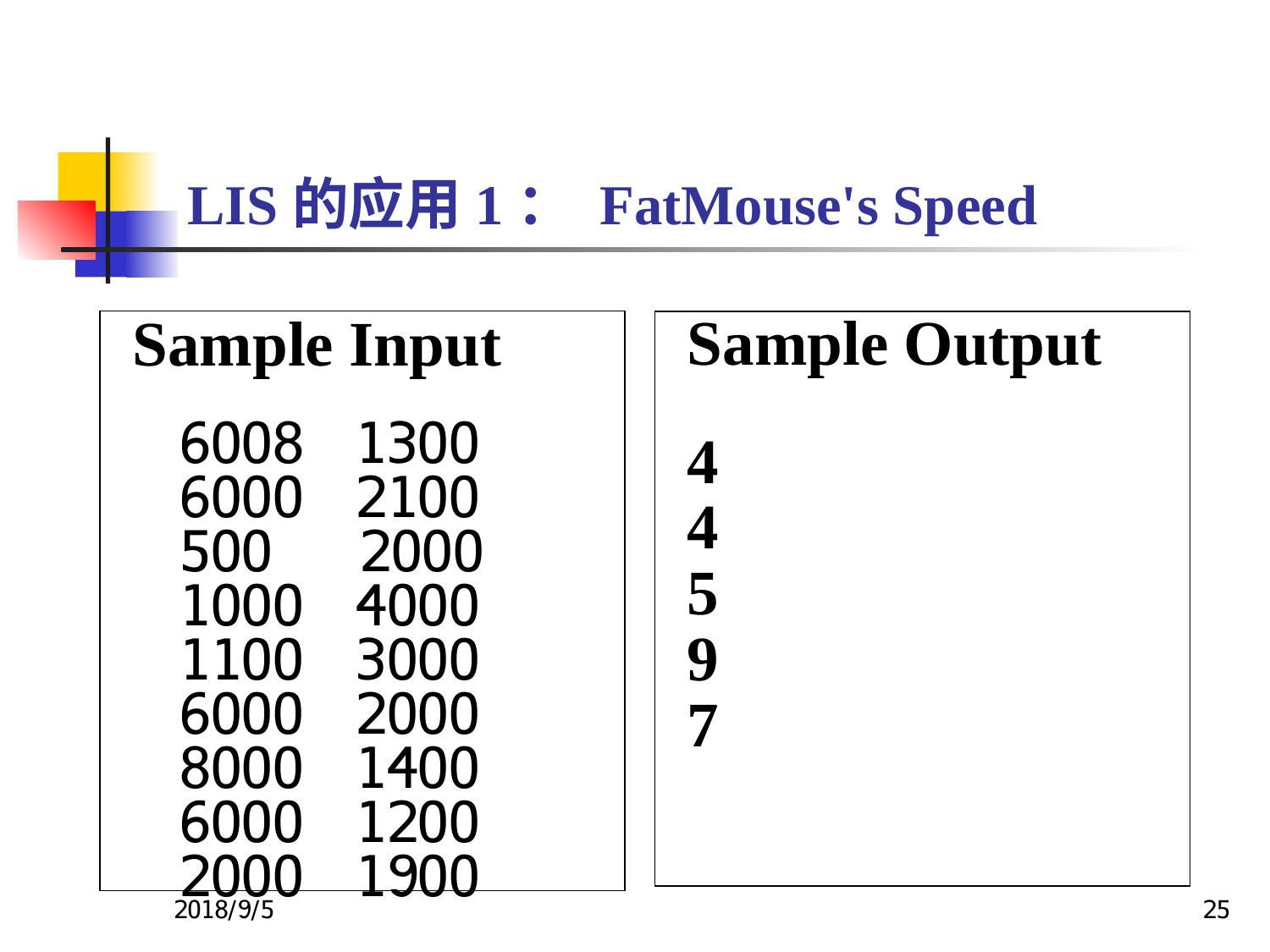

# LIS的应用1： FatMouse's Speed

Sample Input
6008   1300 6000   2100 500     2000 1000   4000 1100   3000 6000   2000 8000   1400 6000   1200 2000   1900

Sample Output
4
4
5
9
7
2018/9/5
25